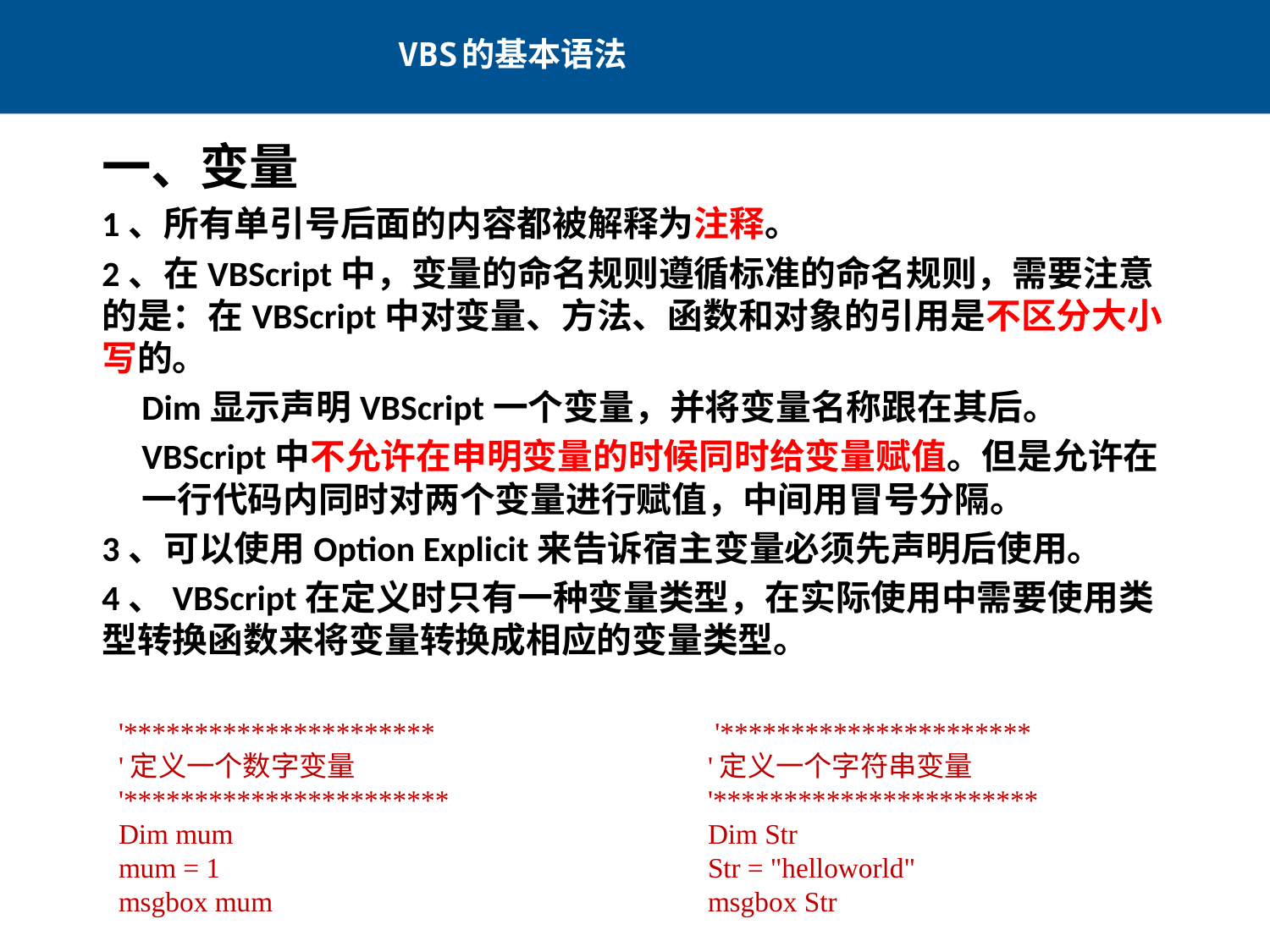

# VBS的基本语法
一、变量
1、所有单引号后面的内容都被解释为注释。
2、在VBScript中，变量的命名规则遵循标准的命名规则，需要注意的是：在VBScript中对变量、方法、函数和对象的引用是不区分大小写的。
Dim显示声明VBScript一个变量，并将变量名称跟在其后。
VBScript中不允许在申明变量的时候同时给变量赋值。但是允许在一行代码内同时对两个变量进行赋值，中间用冒号分隔。
3、可以使用Option Explicit来告诉宿主变量必须先声明后使用。
4、VBScript在定义时只有一种变量类型，在实际使用中需要使用类型转换函数来将变量转换成相应的变量类型。

'**********************
'定义一个数字变量
'***********************
Dim mum
mum = 1
msgbox mum
 '**********************
'定义一个字符串变量
'***********************
Dim Str
Str = "helloworld"
msgbox Str